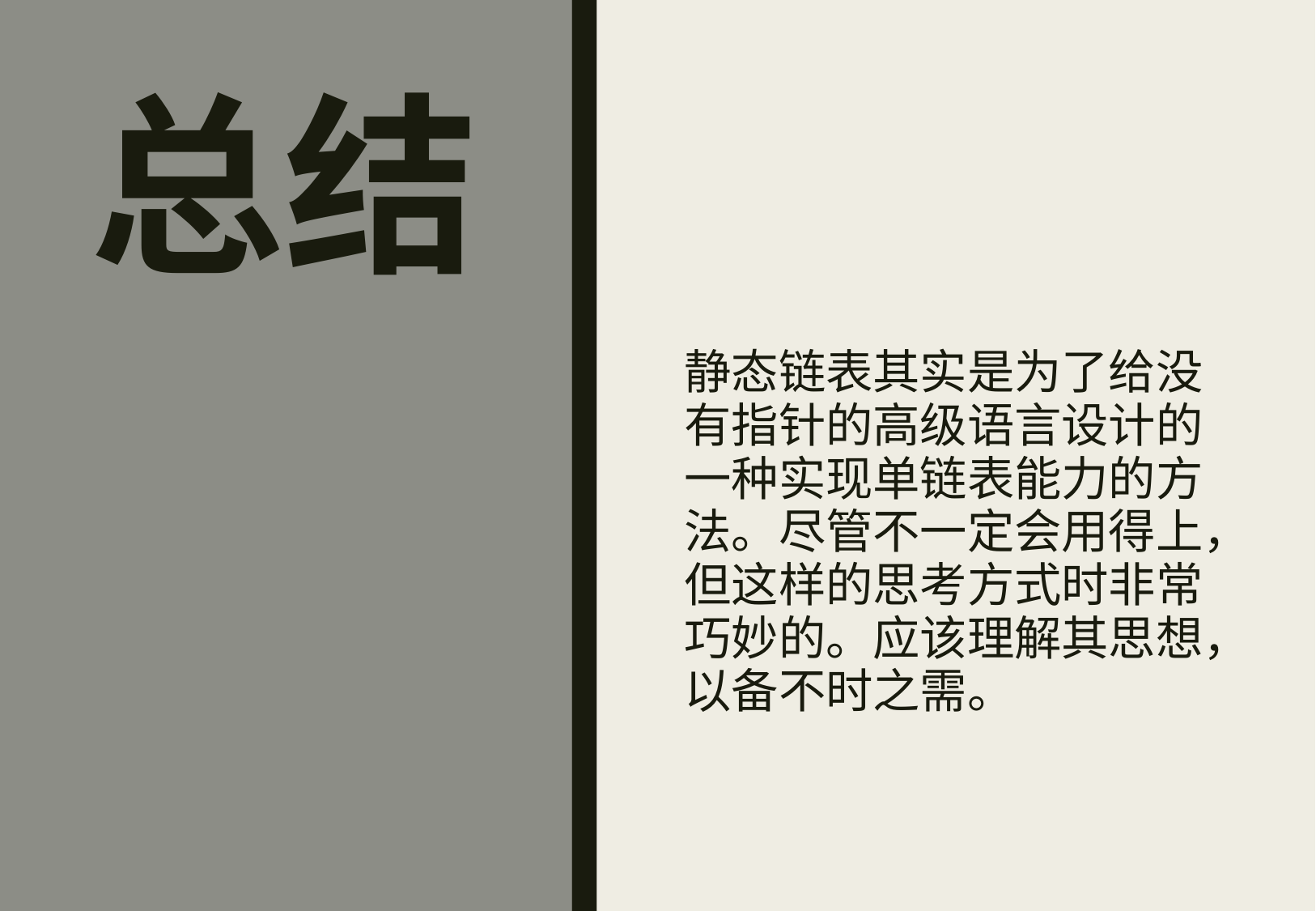

# 总结
静态链表其实是为了给没有指针的高级语言设计的一种实现单链表能力的方法。尽管不一定会用得上，但这样的思考方式时非常巧妙的。应该理解其思想，以备不时之需。